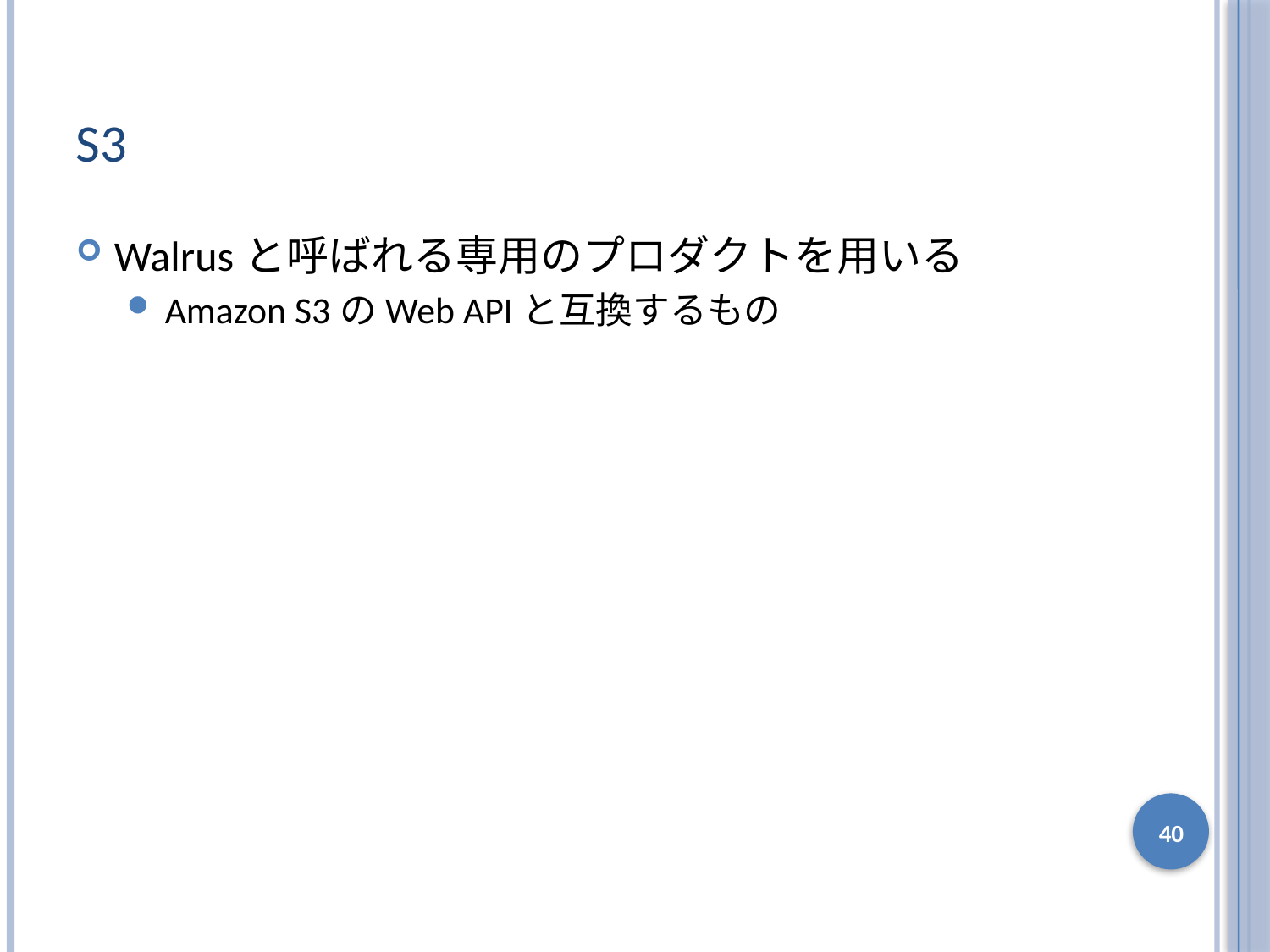

# S3
Walrusと呼ばれる専用のプロダクトを用いる
Amazon S3のWeb APIと互換するもの
40